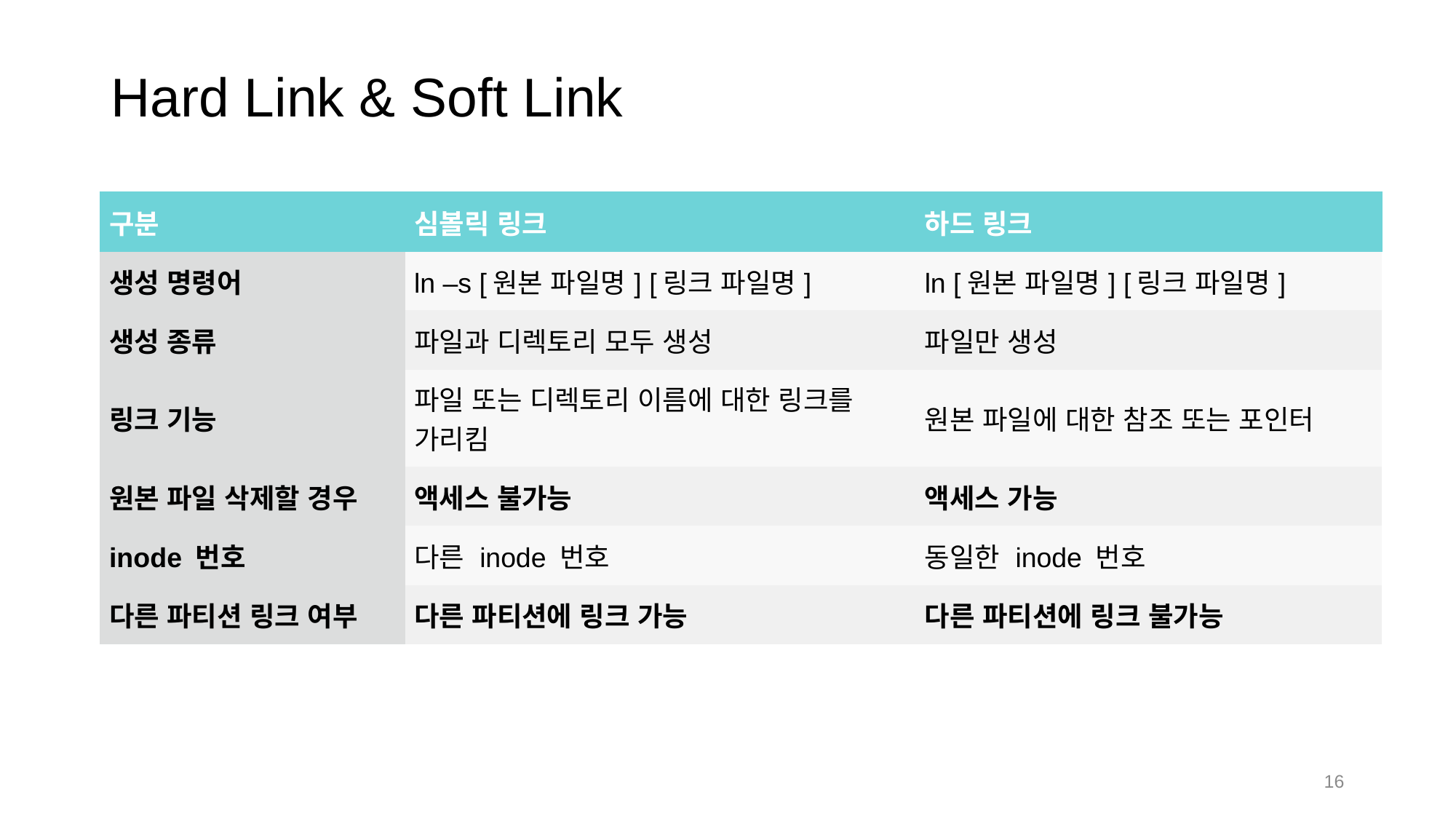

# Hard Link & Soft Link
| 구분 | 심볼릭 링크 | 하드 링크 |
| --- | --- | --- |
| 생성 명령어 | ln –s [원본 파일명] [링크 파일명] | ln [원본 파일명] [링크 파일명] |
| 생성 종류 | 파일과 디렉토리 모두 생성 | 파일만 생성 |
| 링크 기능 | 파일 또는 디렉토리 이름에 대한 링크를 가리킴 | 원본 파일에 대한 참조 또는 포인터 |
| 원본 파일 삭제할 경우 | 액세스 불가능 | 액세스 가능 |
| inode 번호 | 다른 inode 번호 | 동일한 inode 번호 |
| 다른 파티션 링크 여부 | 다른 파티션에 링크 가능 | 다른 파티션에 링크 불가능 |
16